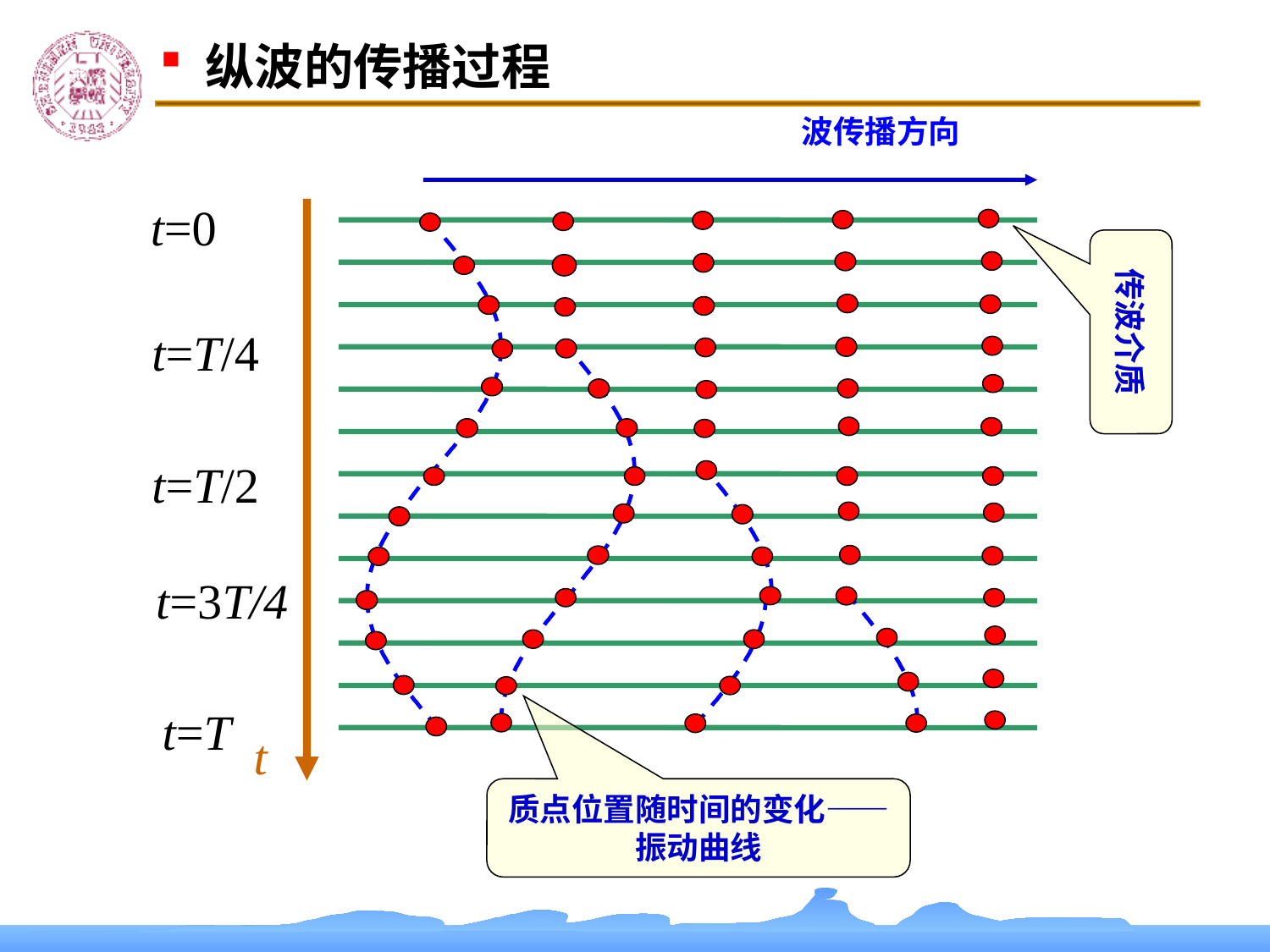

纵波的传播过程
波传播方向

t=0

传波介质

t=T/4

t=T/2

t=3T/4

t=T

t

质点位置随时间的变化——振动曲线